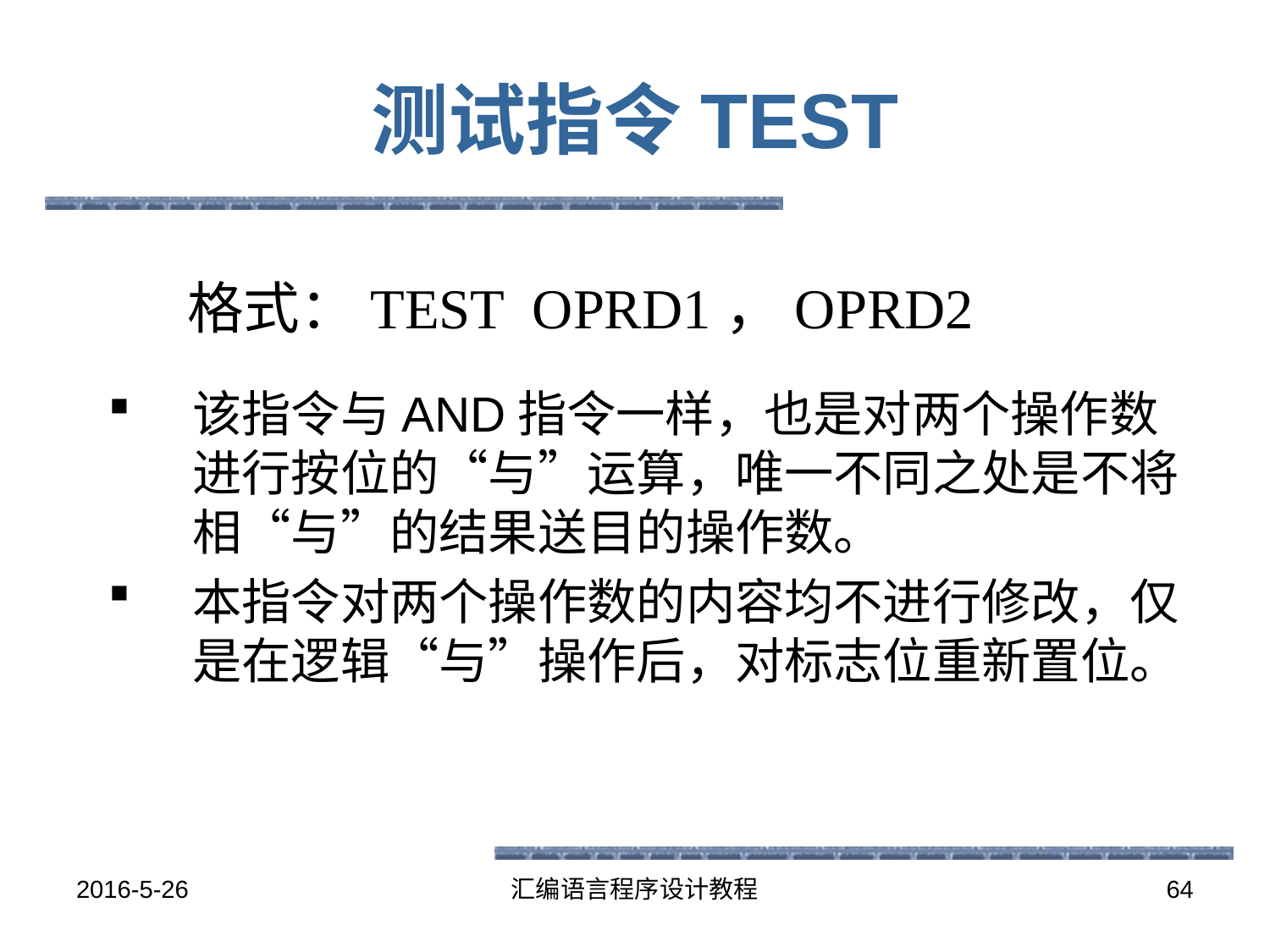

# 测试指令TEST

该指令与AND指令一样，也是对两个操作数进行按位的“与”运算，唯一不同之处是不将相“与”的结果送目的操作数。
本指令对两个操作数的内容均不进行修改，仅是在逻辑“与”操作后，对标志位重新置位。
格式：TEST  OPRD1，OPRD2
2016-5-26
汇编语言程序设计教程
64